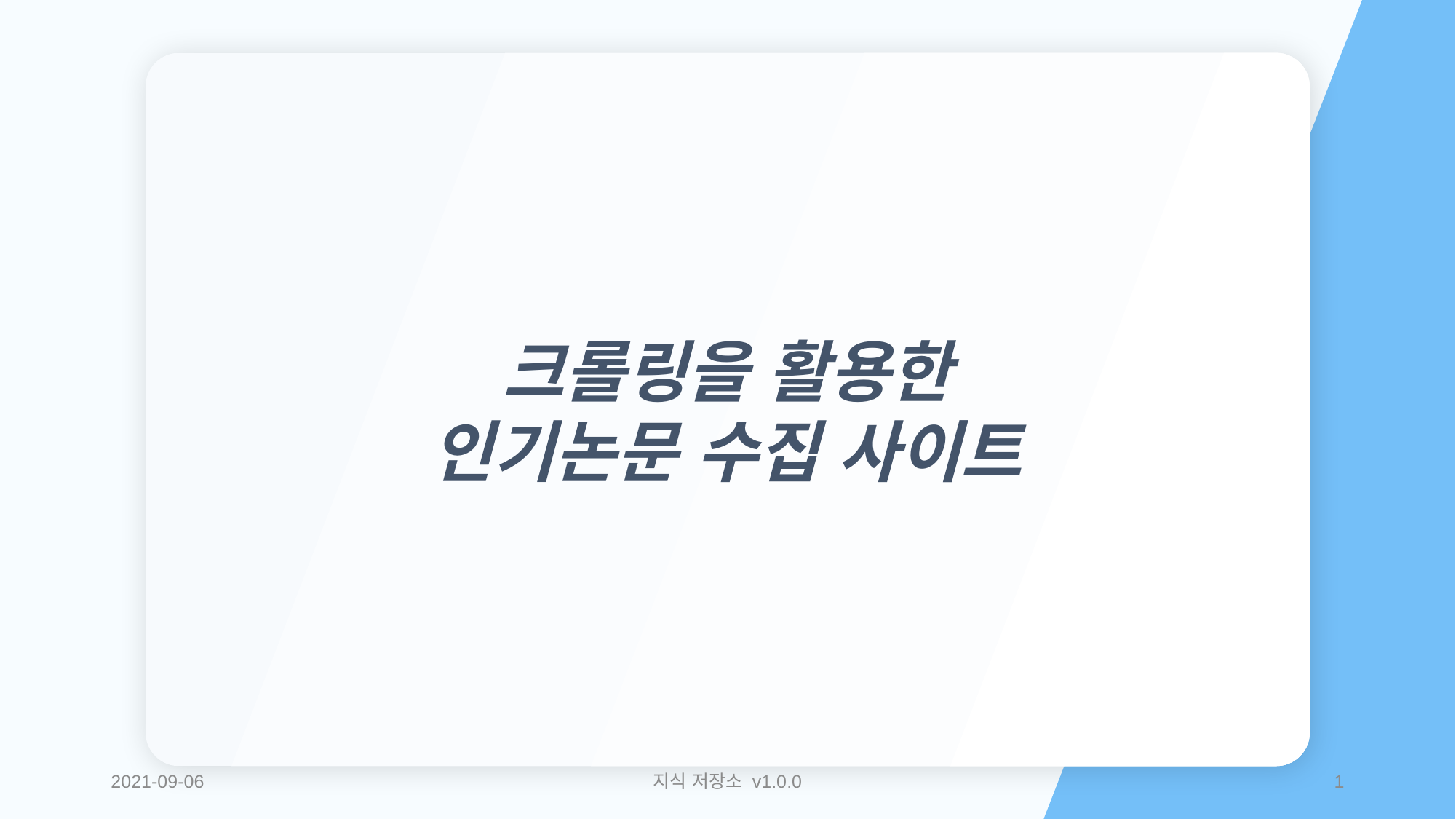

크롤링을 활용한
인기논문 수집 사이트

2021-09-06
지식 저장소 v1.0.0
1